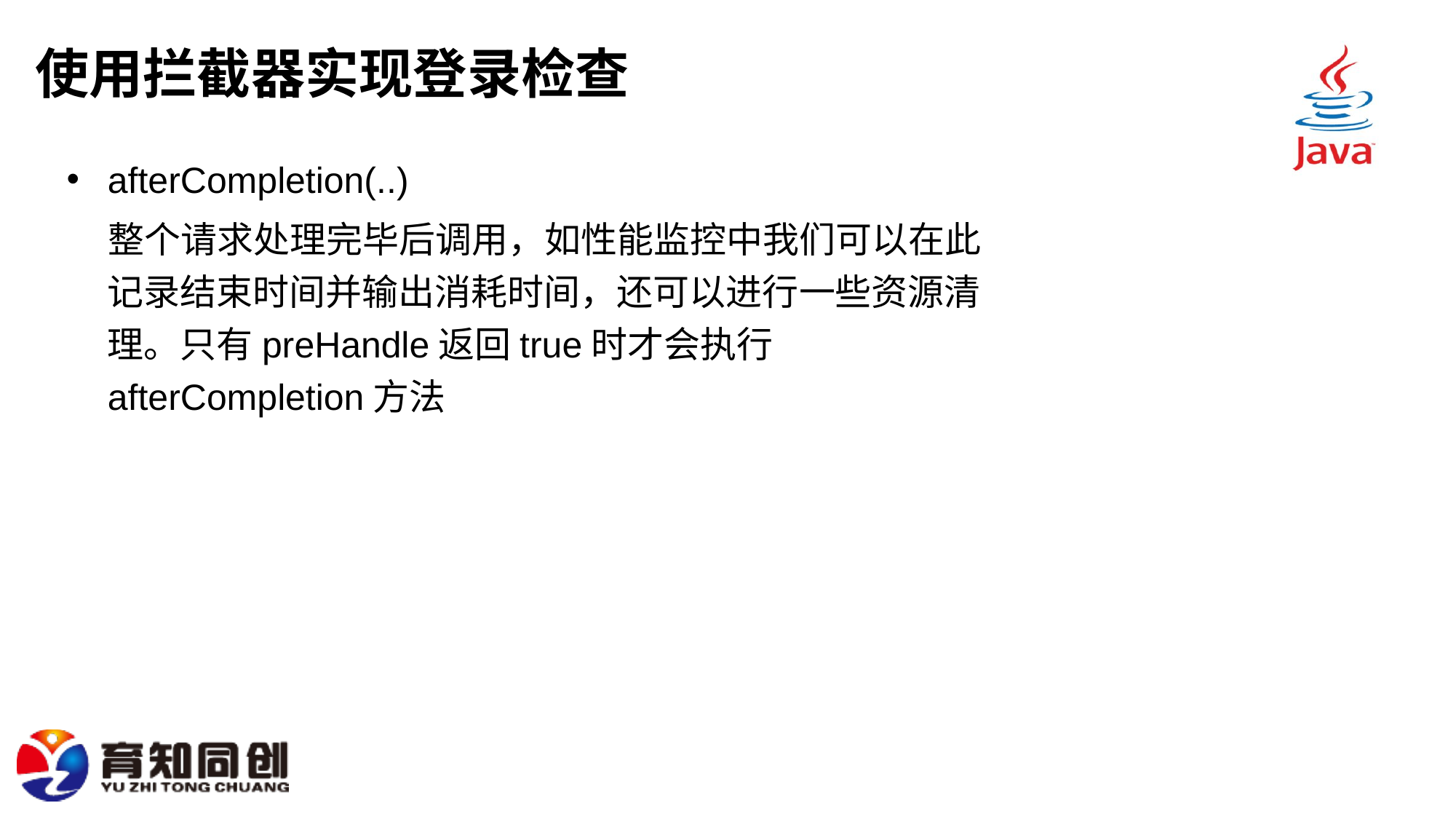

# 使用拦截器实现登录检查
afterCompletion(..)
    整个请求处理完毕后调用，如性能监控中我们可以在此记录结束时间并输出消耗时间，还可以进行一些资源清理。只有preHandle返回true时才会执行afterCompletion方法